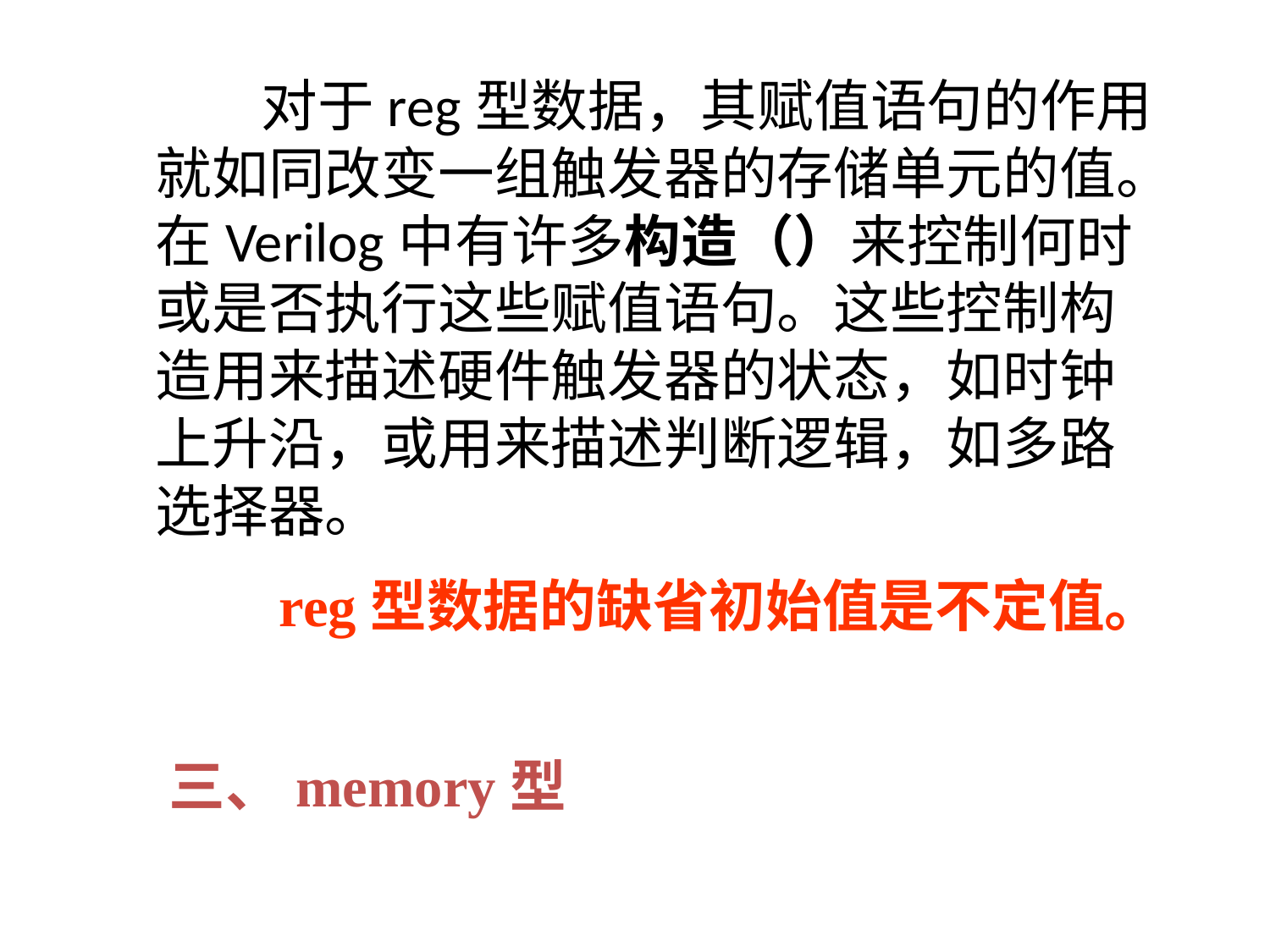

对于reg型数据，其赋值语句的作用就如同改变一组触发器的存储单元的值。在Verilog中有许多构造（）来控制何时或是否执行这些赋值语句。这些控制构造用来描述硬件触发器的状态，如时钟上升沿，或用来描述判断逻辑，如多路选择器。
             reg型数据的缺省初始值是不定值。
三、memory型